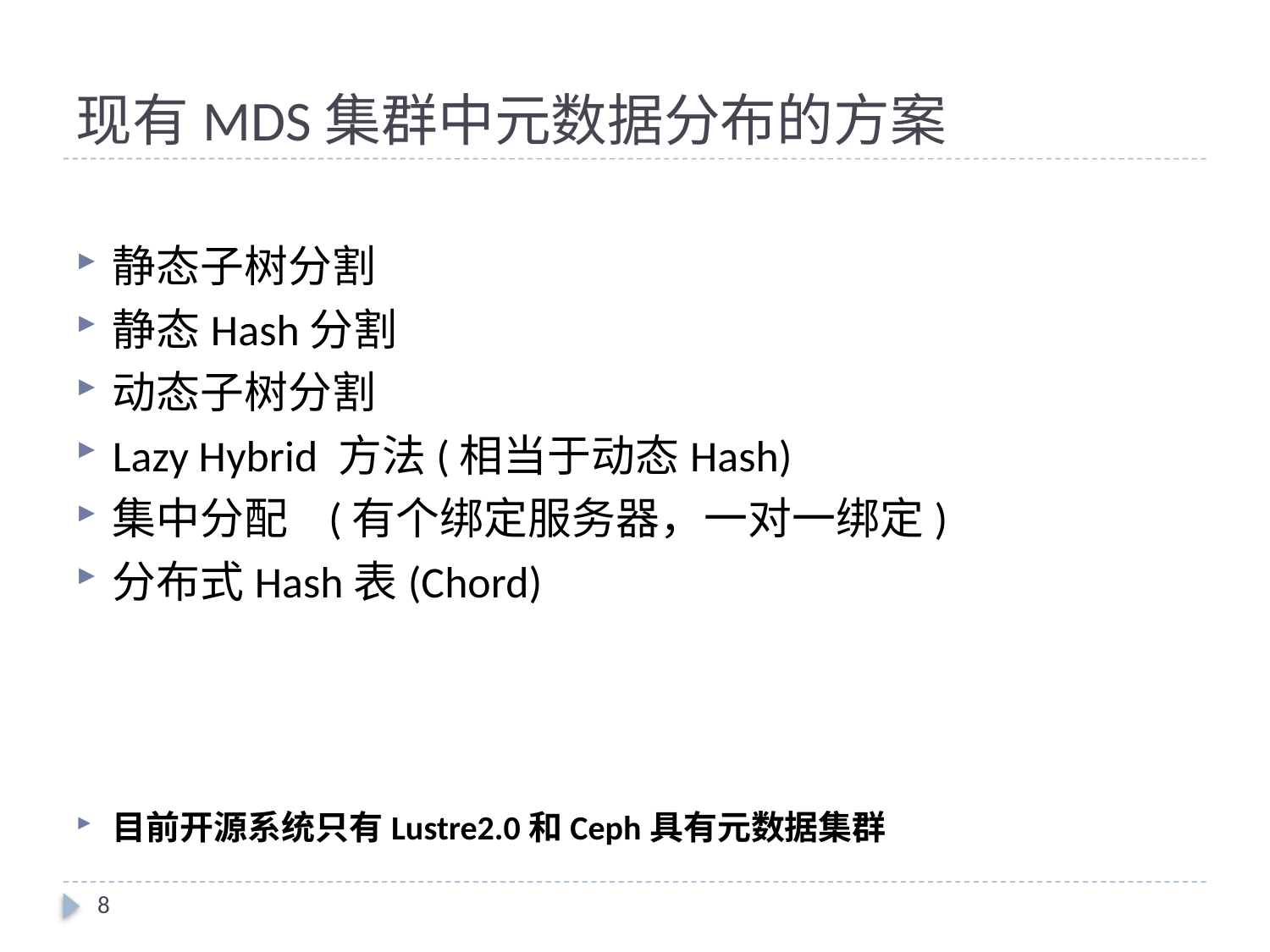

# 现有MDS集群中元数据分布的方案

静态子树分割
静态Hash分割
动态子树分割
Lazy Hybrid 方法(相当于动态Hash)
集中分配   (有个绑定服务器，一对一绑定)
分布式Hash表(Chord)

目前开源系统只有Lustre2.0和Ceph具有元数据集群
8